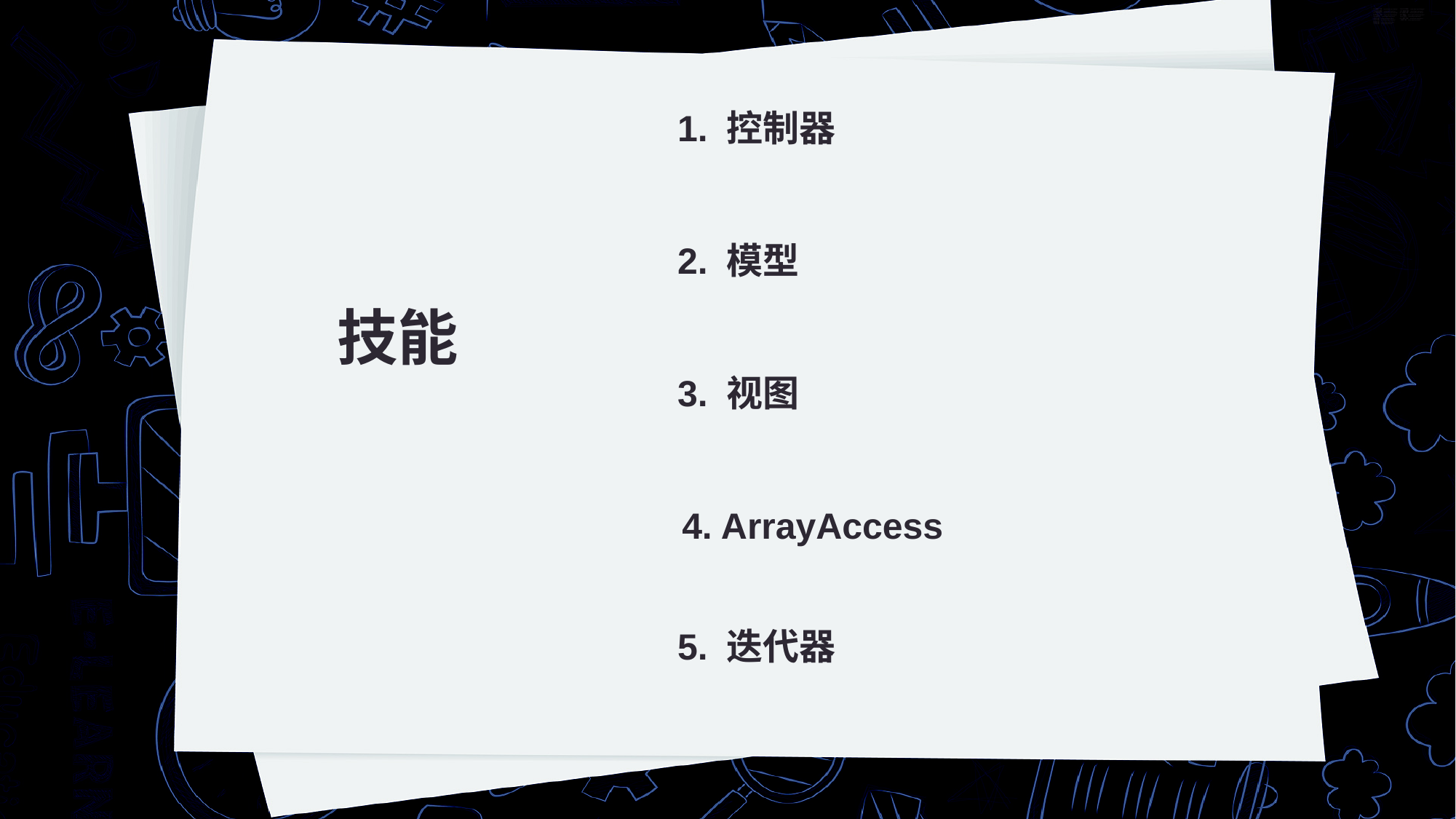

1. 控制器
2. 模型
技能
3. 视图
4. ArrayAccess
5. 迭代器